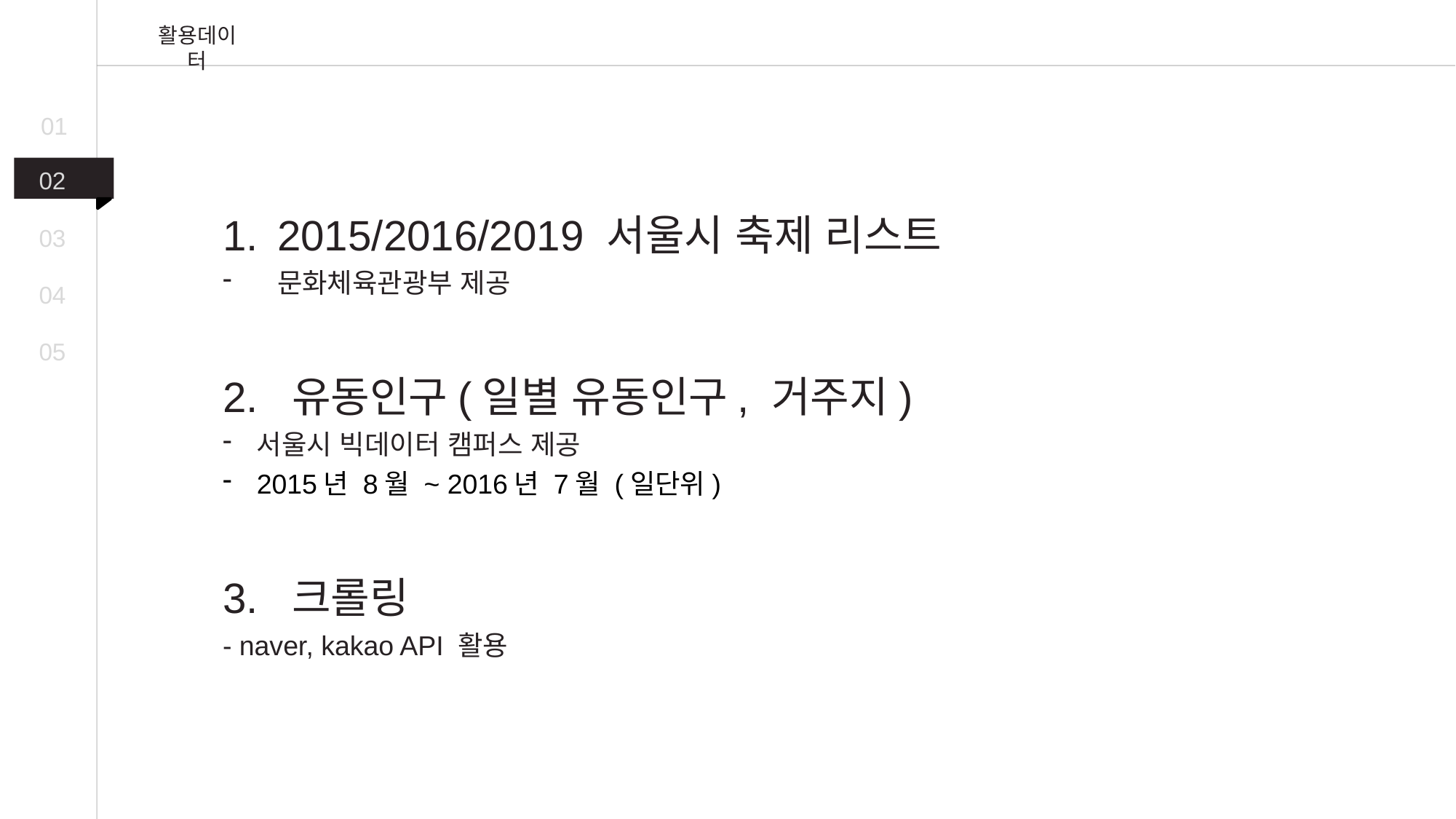

활용데이터
01

02
2015/2016/2019 서울시 축제 리스트
문화체육관광부 제공

2.  유동인구(일별 유동인구, 거주지)
서울시 빅데이터 캠퍼스 제공
2015년 8월 ~ 2016년 7월 (일단위)

3.  크롤링
- naver, kakao API 활용

03
04
05